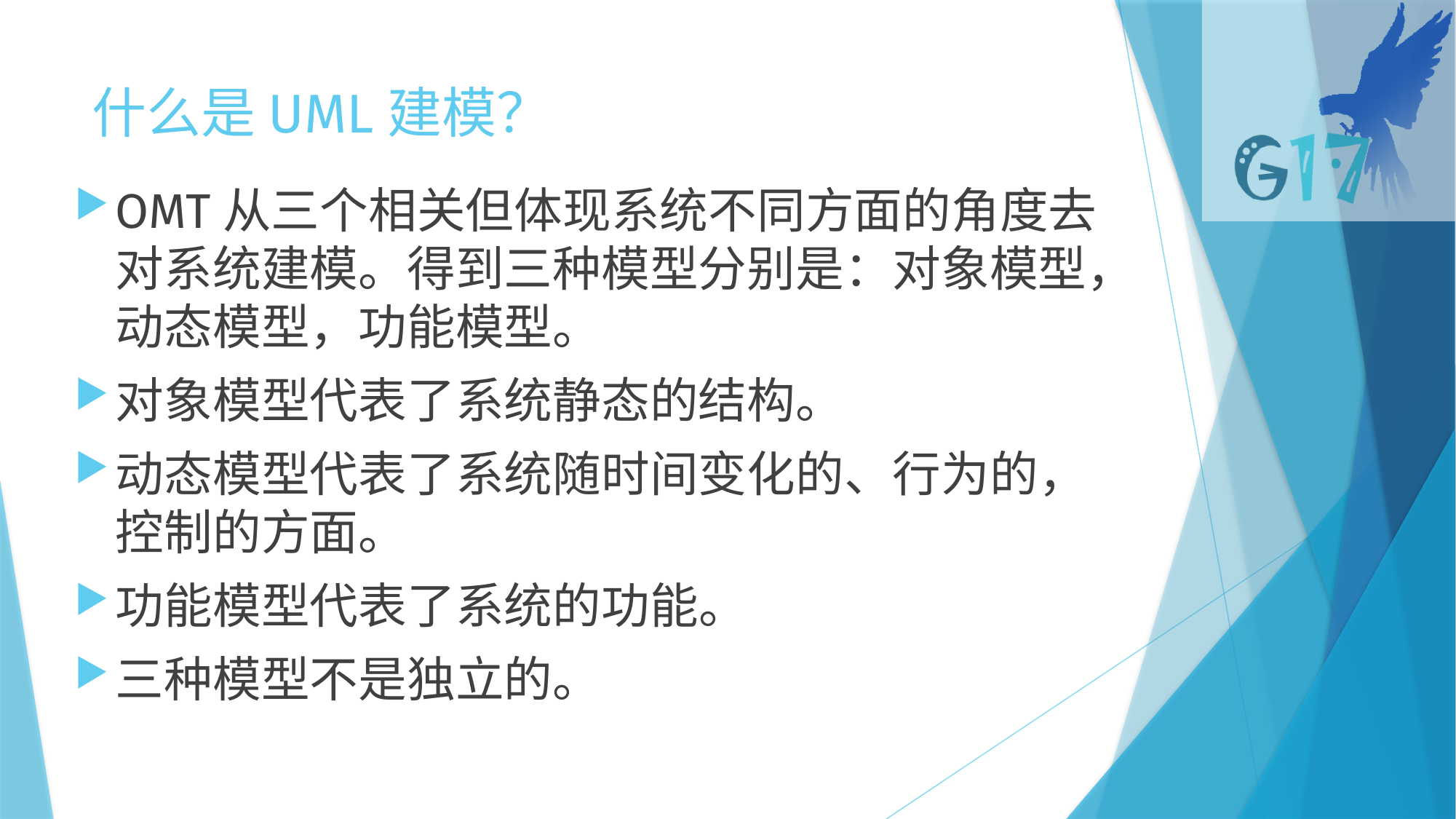

# 什么是UML建模？
OMT从三个相关但体现系统不同方面的角度去对系统建模。得到三种模型分别是：对象模型，动态模型，功能模型。
对象模型代表了系统静态的结构。
动态模型代表了系统随时间变化的、行为的，控制的方面。
功能模型代表了系统的功能。
三种模型不是独立的。